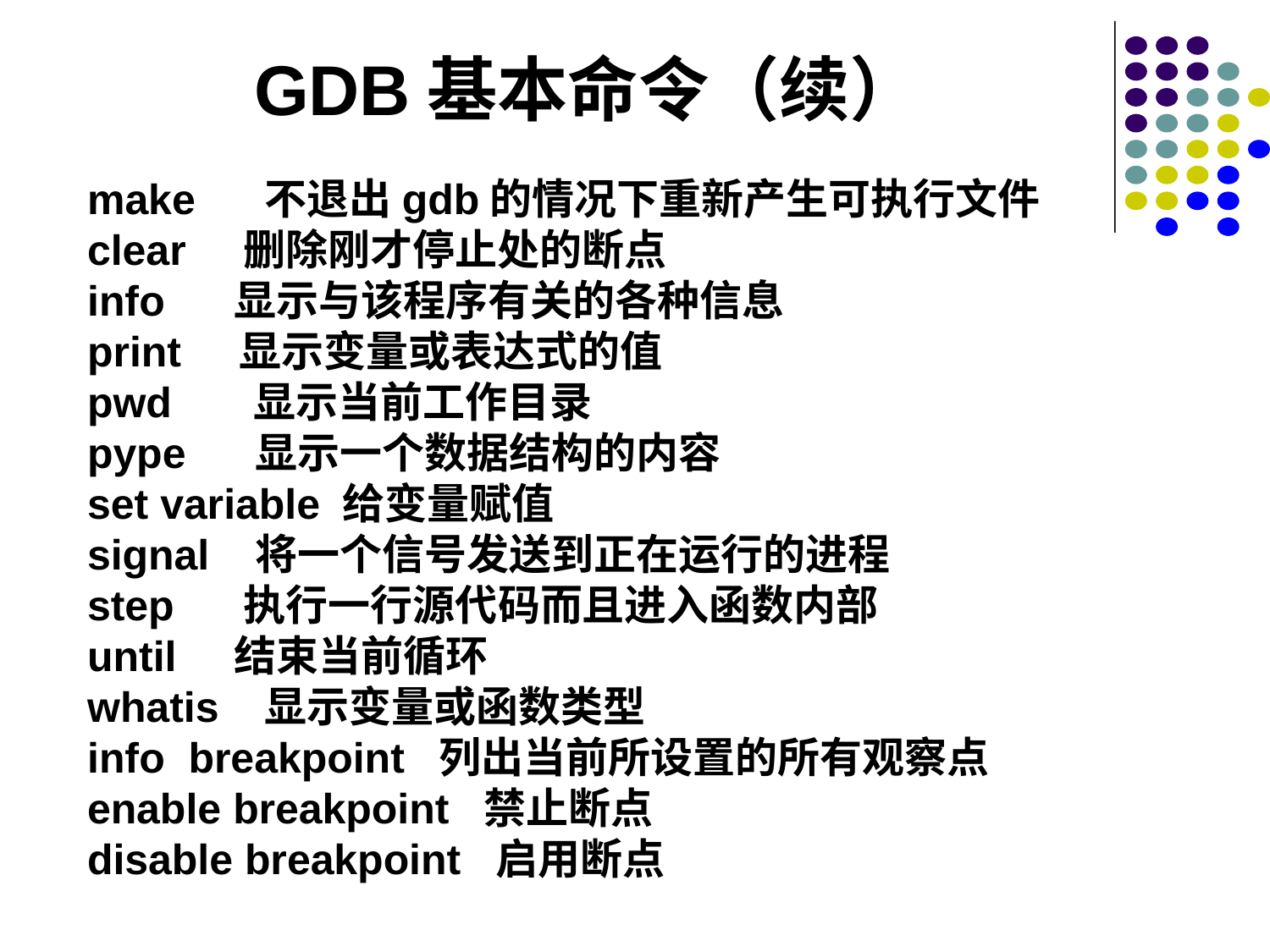

# GDB基本命令（续）
make     不退出gdb的情况下重新产生可执行文件
clear    删除刚才停止处的断点
info     显示与该程序有关的各种信息
print    显示变量或表达式的值
pwd      显示当前工作目录
pype     显示一个数据结构的内容
set variable 给变量赋值
signal   将一个信号发送到正在运行的进程
step     执行一行源代码而且进入函数内部
until    结束当前循环
whatis   显示变量或函数类型
info  breakpoint  列出当前所设置的所有观察点
enable breakpoint  禁止断点
disable breakpoint  启用断点